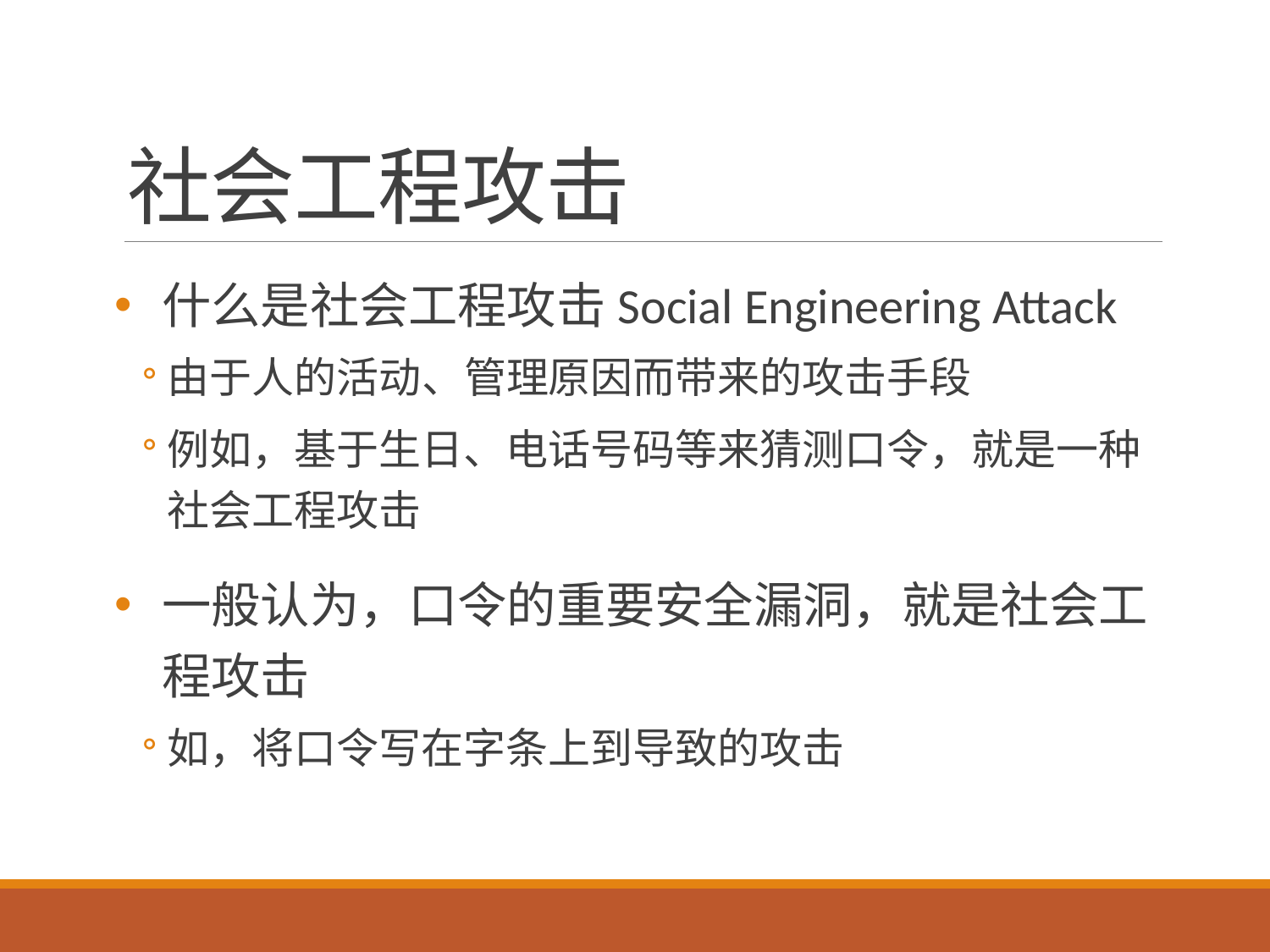

# 社会工程攻击
什么是社会工程攻击Social Engineering Attack
由于人的活动、管理原因而带来的攻击手段
例如，基于生日、电话号码等来猜测口令，就是一种社会工程攻击
一般认为，口令的重要安全漏洞，就是社会工程攻击
如，将口令写在字条上到导致的攻击